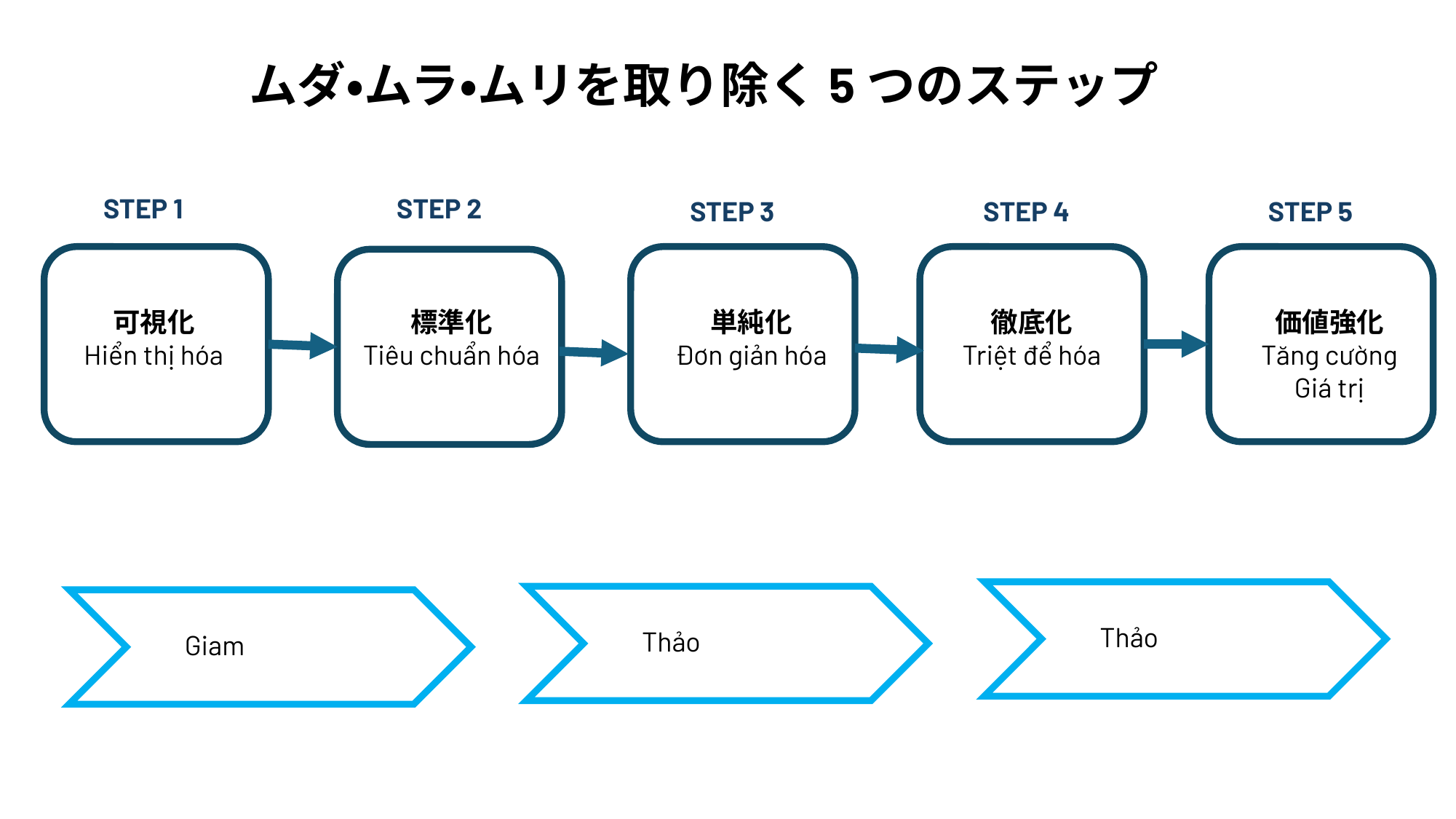

ムダ・ムラ・ムリを取り除く5つのステップ
STEP 1
STEP 2
STEP 3
STEP 4
STEP 5

可視化
Hiển thị hóa
価値強化
Tăng cường
Giá trị
標準化
Tiêu chuẩn hóa
単純化
Đơn giản hóa
徹底化
Triệt để hóa

Thảo
Thảo
Giam